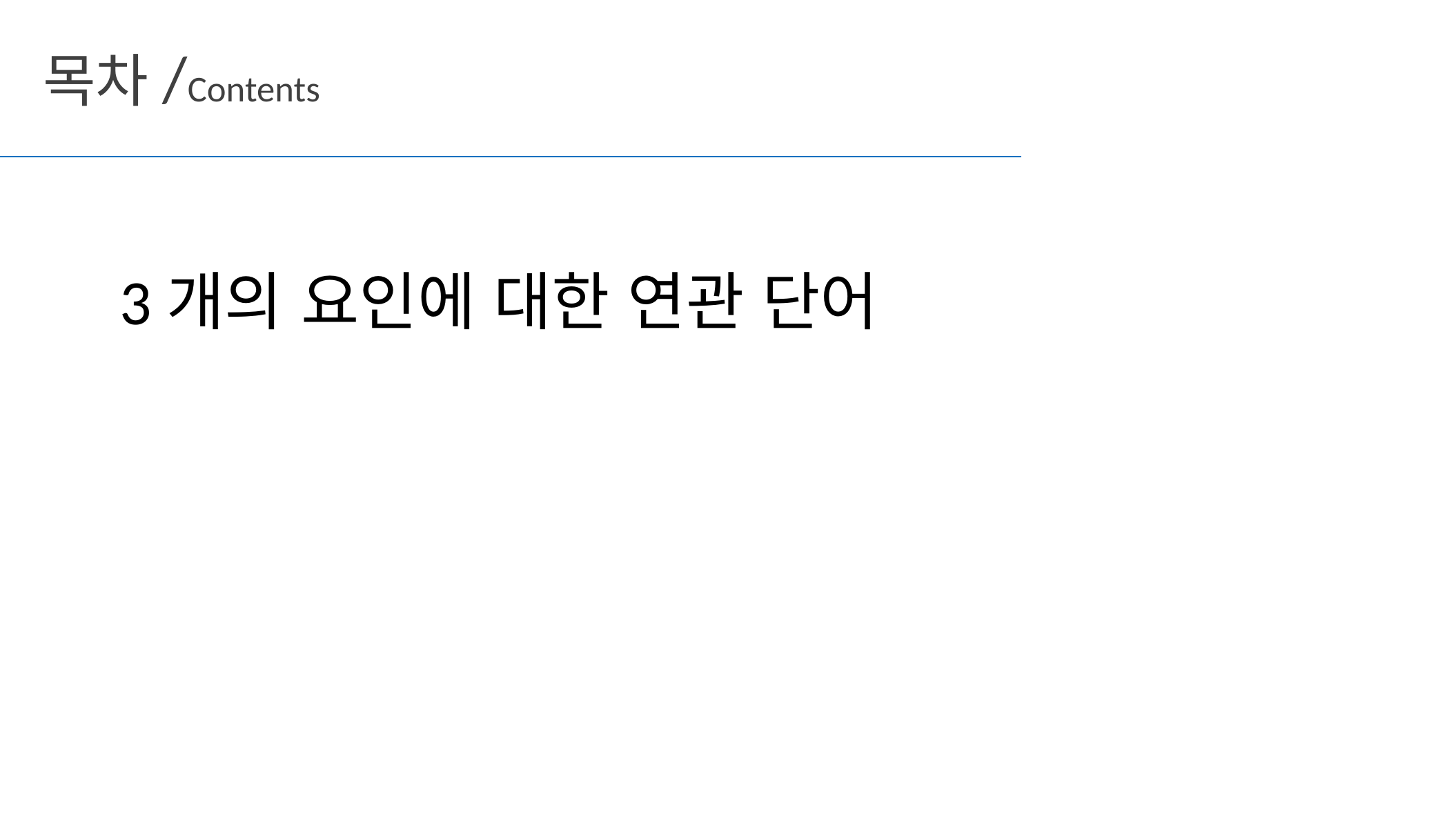

목차/Contents
# 3개의 요인에 대한 연관 단어